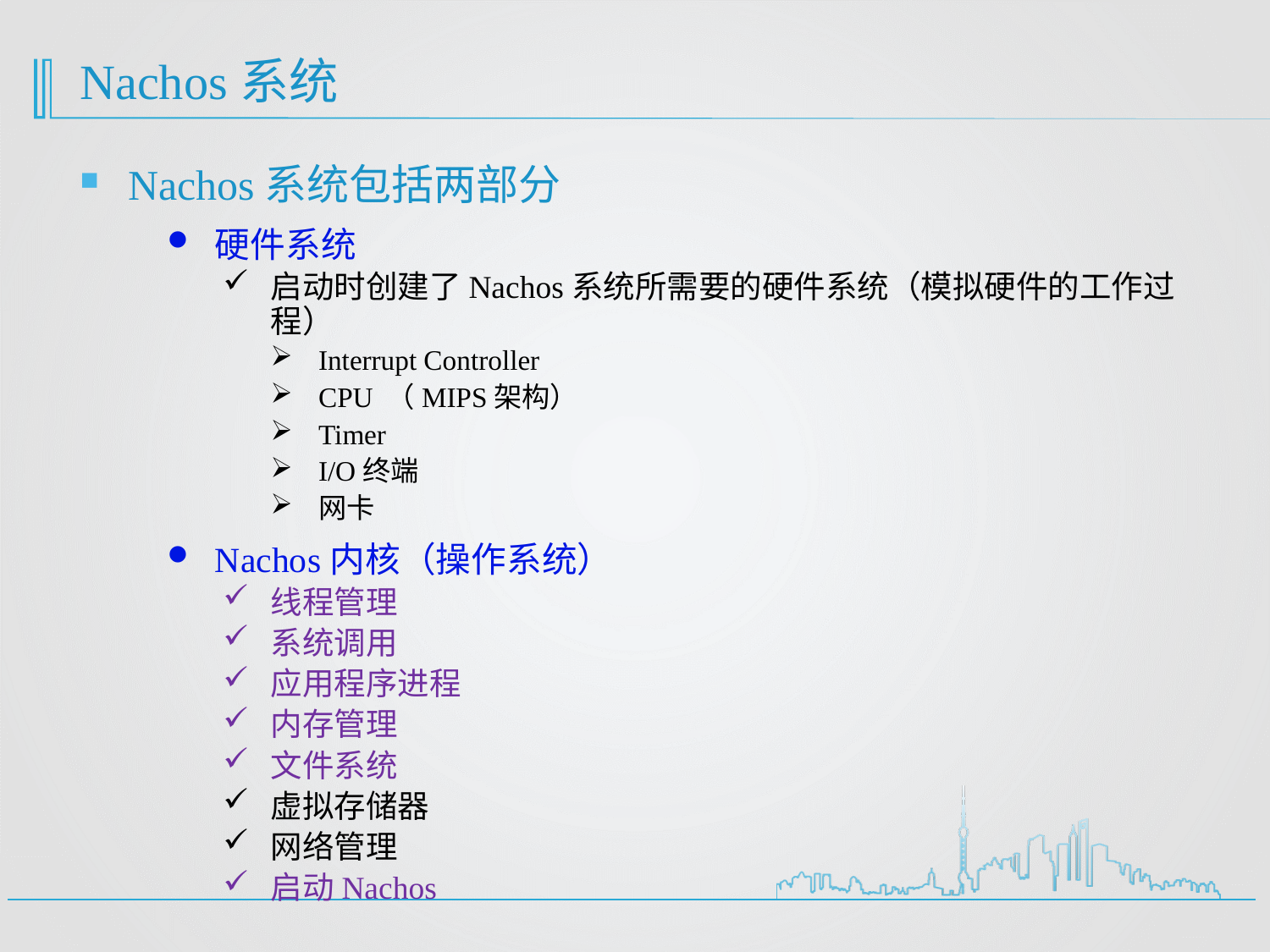

# Nachos系统
Nachos系统包括两部分
硬件系统
启动时创建了Nachos系统所需要的硬件系统（模拟硬件的工作过程）
Interrupt Controller
CPU （MIPS架构）
Timer
I/O终端
网卡
Nachos内核（操作系统）
线程管理
系统调用
应用程序进程
内存管理
文件系统
虚拟存储器
网络管理
启动Nachos